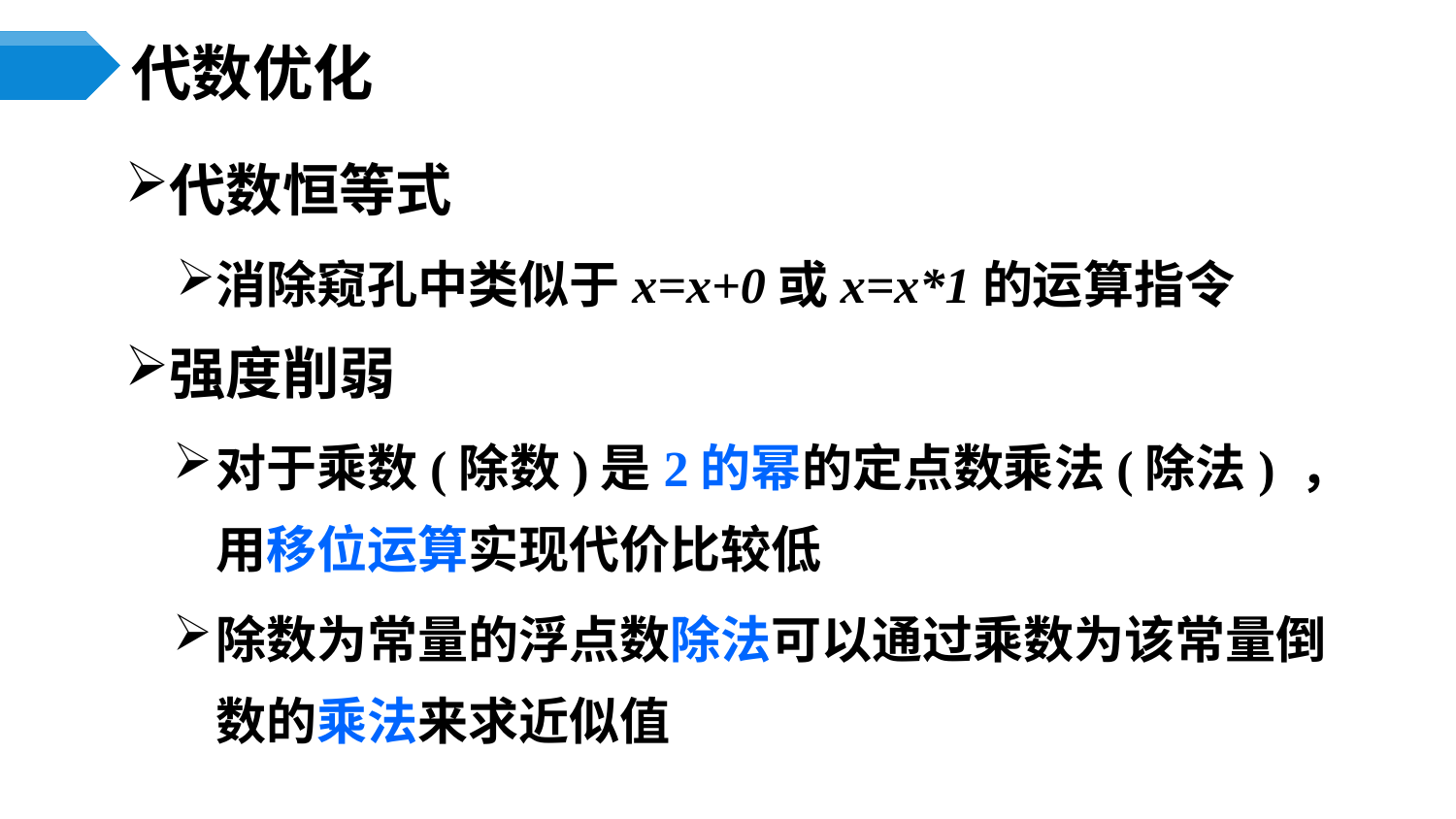

# 代数优化
代数恒等式
消除窥孔中类似于x=x+0或x=x*1的运算指令
强度削弱
对于乘数(除数)是2的幂的定点数乘法(除法) ，用移位运算实现代价比较低
除数为常量的浮点数除法可以通过乘数为该常量倒数的乘法来求近似值